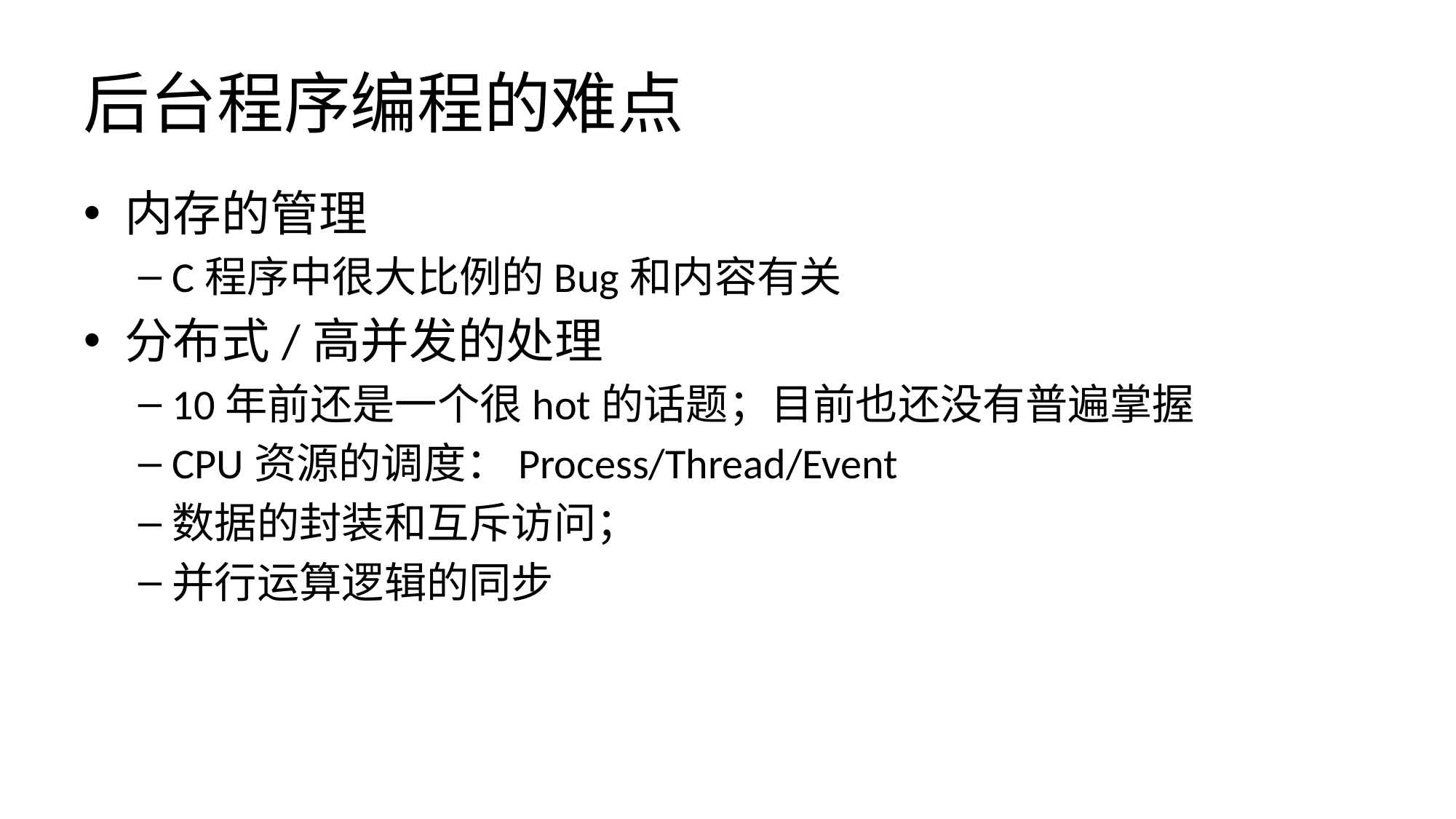

# 后台程序编程的难点
内存的管理
C程序中很大比例的Bug和内容有关
分布式/高并发的处理
10年前还是一个很hot的话题；目前也还没有普遍掌握
CPU资源的调度：Process/Thread/Event
数据的封装和互斥访问；
并行运算逻辑的同步